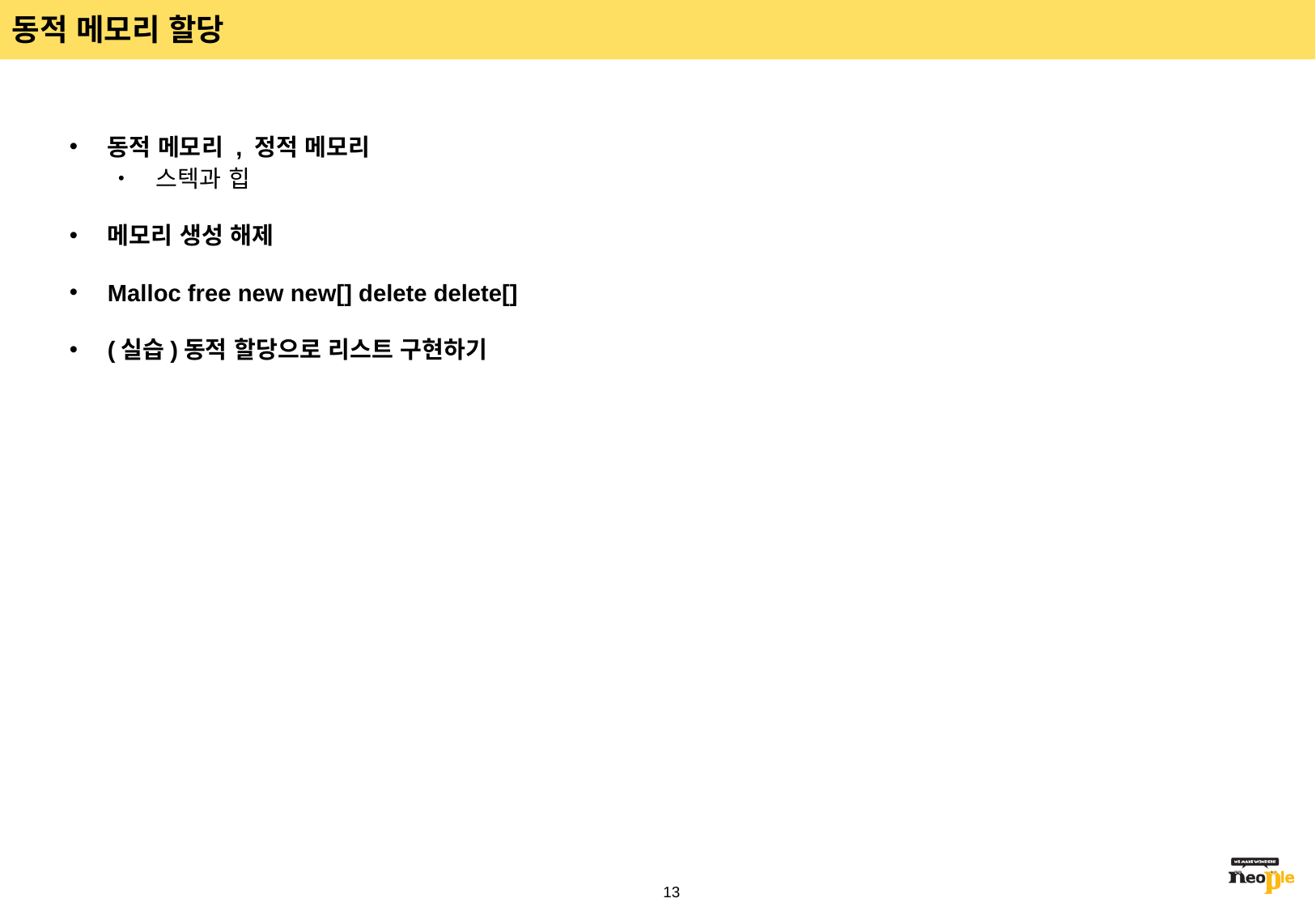

# 동적 메모리 할당
동적 메모리 , 정적 메모리
스텍과 힙
메모리 생성 해제
Malloc free new new[] delete delete[]
(실습)동적 할당으로 리스트 구현하기